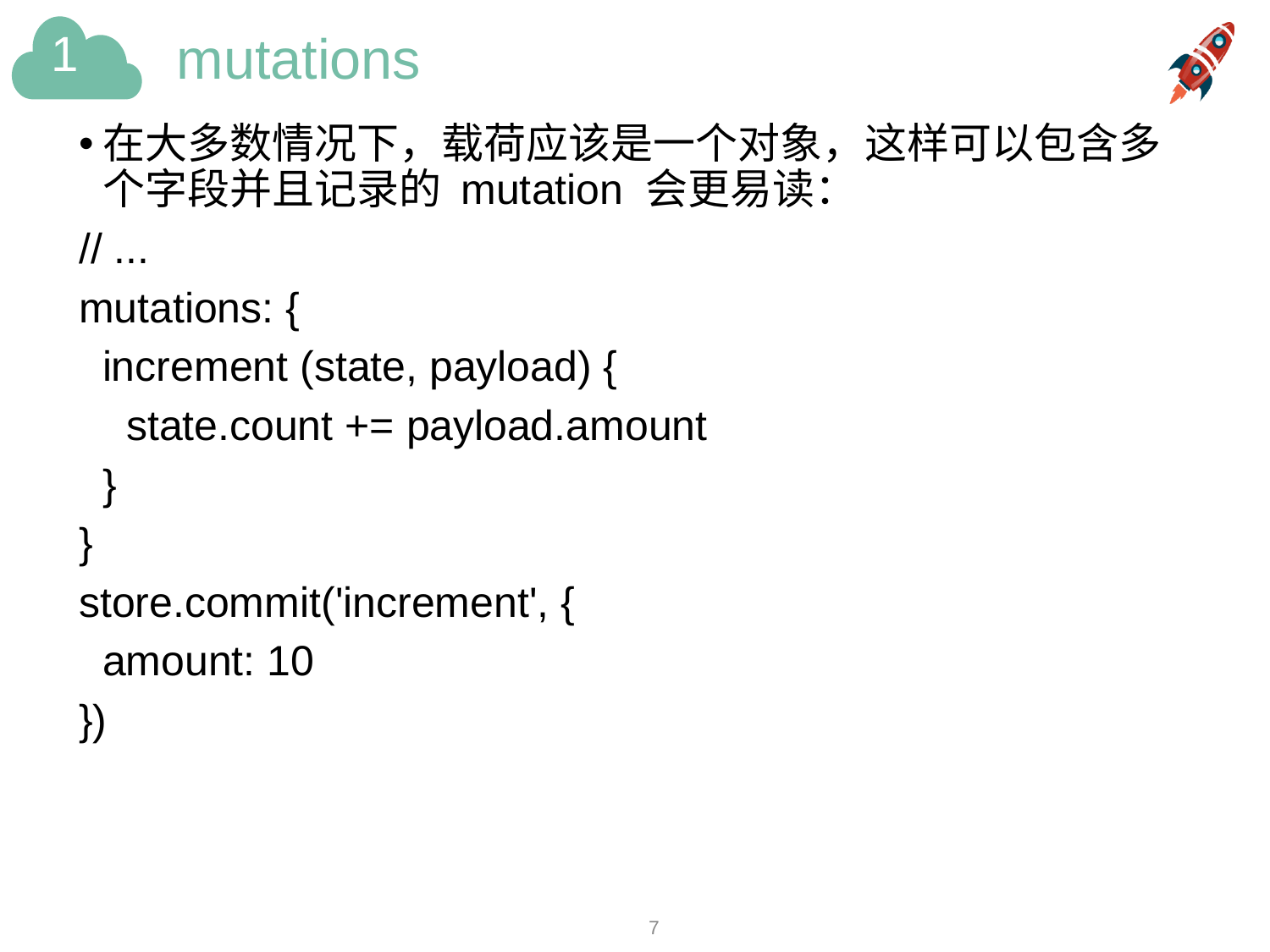

# mutations
在大多数情况下，载荷应该是一个对象，这样可以包含多个字段并且记录的 mutation 会更易读：
// ...
mutations: {
  increment (state, payload) {
    state.count += payload.amount
  }
}
store.commit('increment', {
  amount: 10
})
7